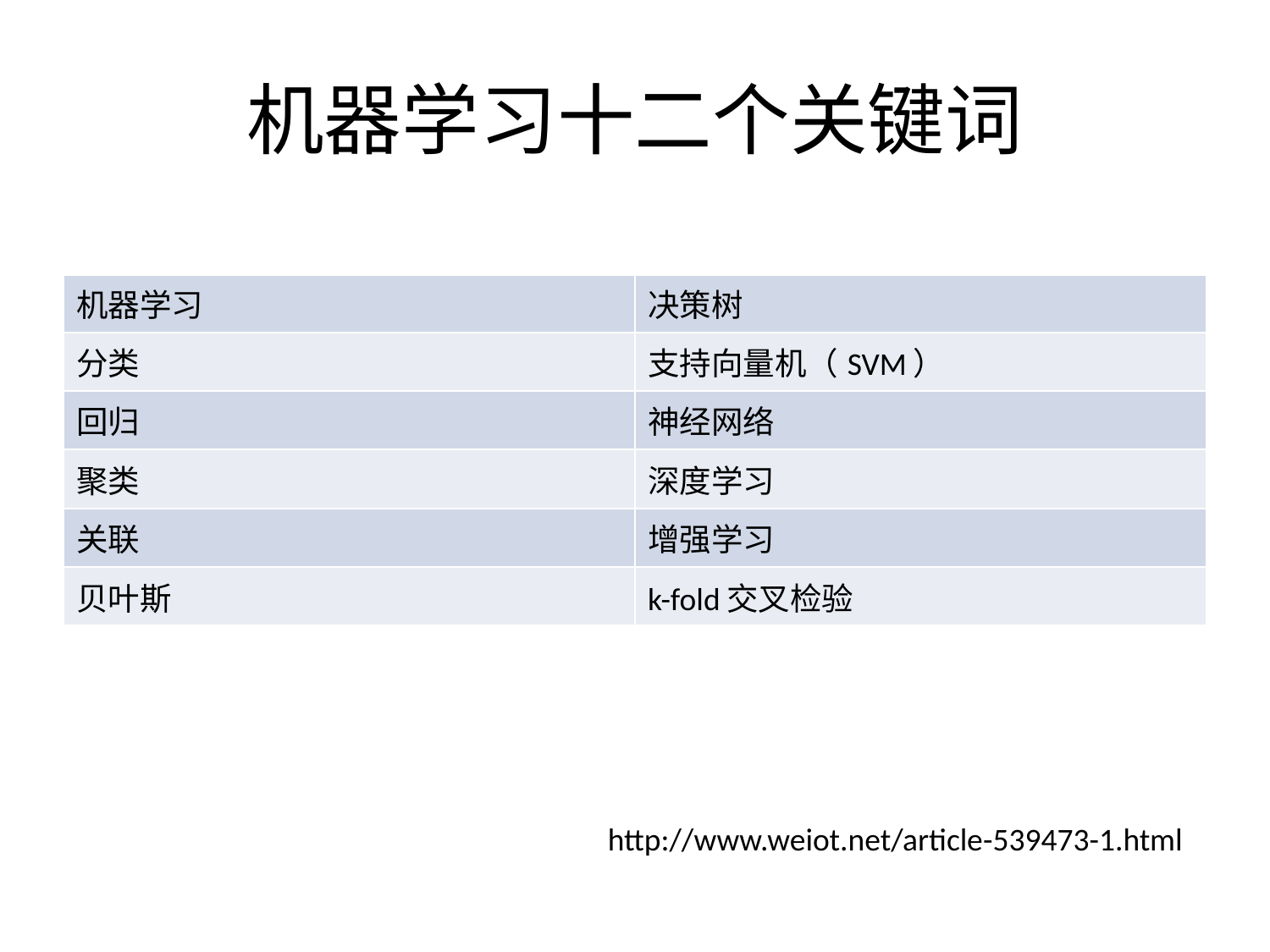

# 机器学习十二个关键词
|  |  |
| --- | --- |
| 机器学习 | 决策树 |
| 分类 | 支持向量机（SVM） |
| 回归 | 神经网络 |
| 聚类 | 深度学习 |
| 关联 | 增强学习 |
| 贝叶斯 | k-fold交叉检验 |
http://www.weiot.net/article-539473-1.html